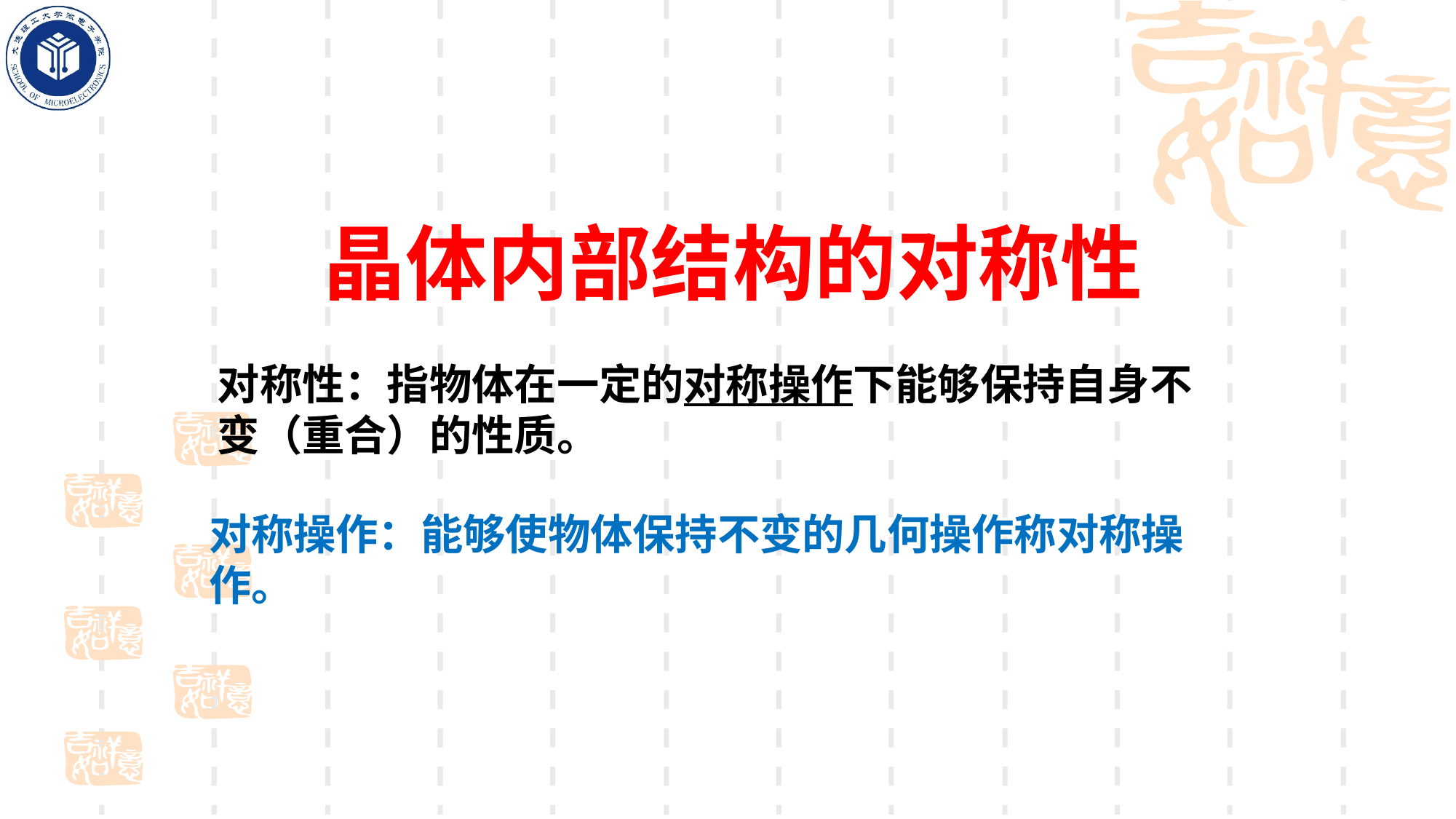

晶体内部结构的对称性
对称性：指物体在一定的对称操作下能够保持自身不变（重合）的性质。
对称操作：能够使物体保持不变的几何操作称对称操作。